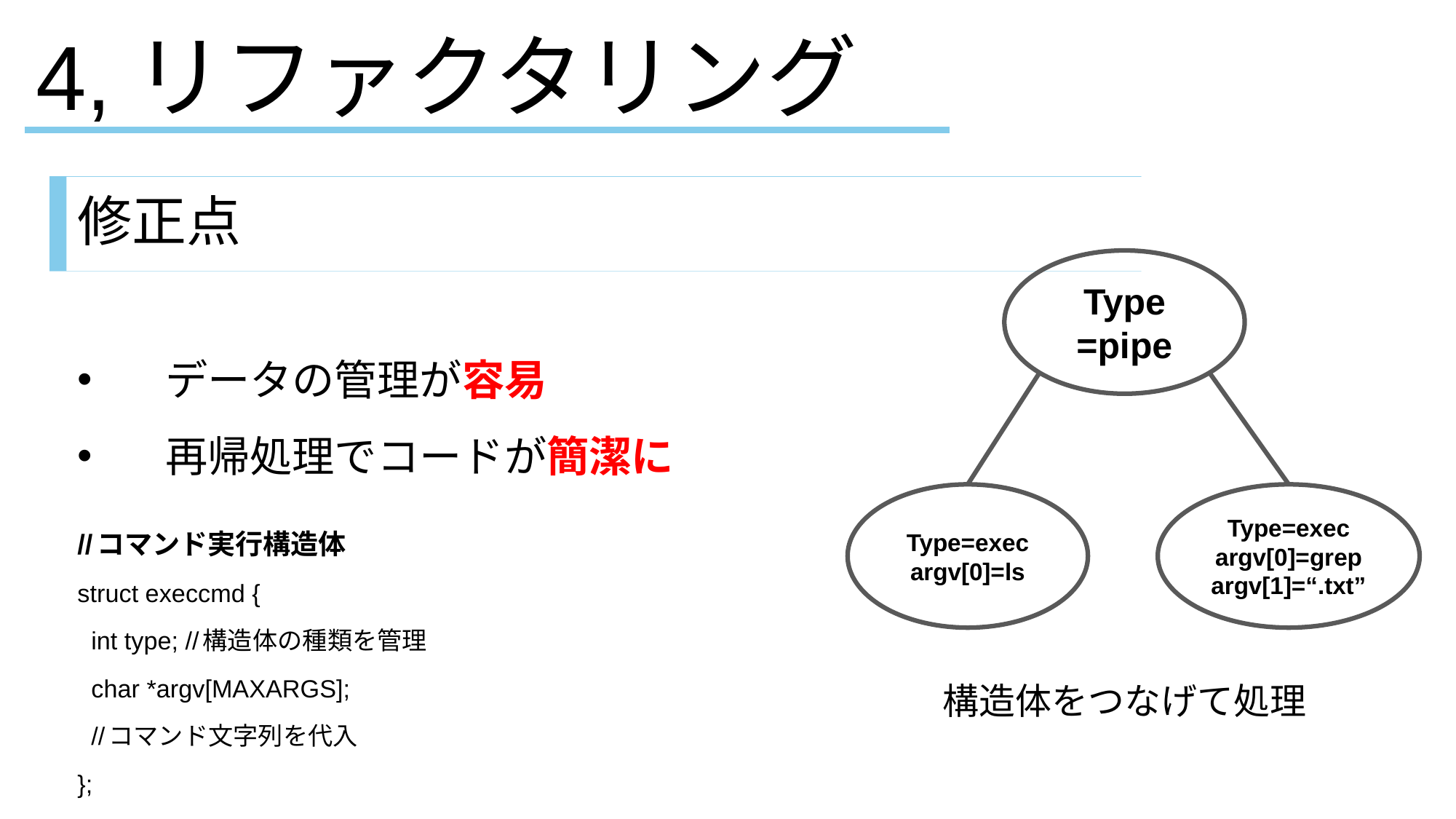

# 4,リファクタリング
修正点
Type
=pipe
 データの管理が容易
 再帰処理でコードが簡潔に
Type=exec
argv[0]=ls
Type=exec
argv[0]=grep
argv[1]=“.txt”
//コマンド実行構造体
struct execcmd {
  int type; //構造体の種類を管理
  char *argv[MAXARGS];
  //コマンド文字列を代入
};
構造体をつなげて処理